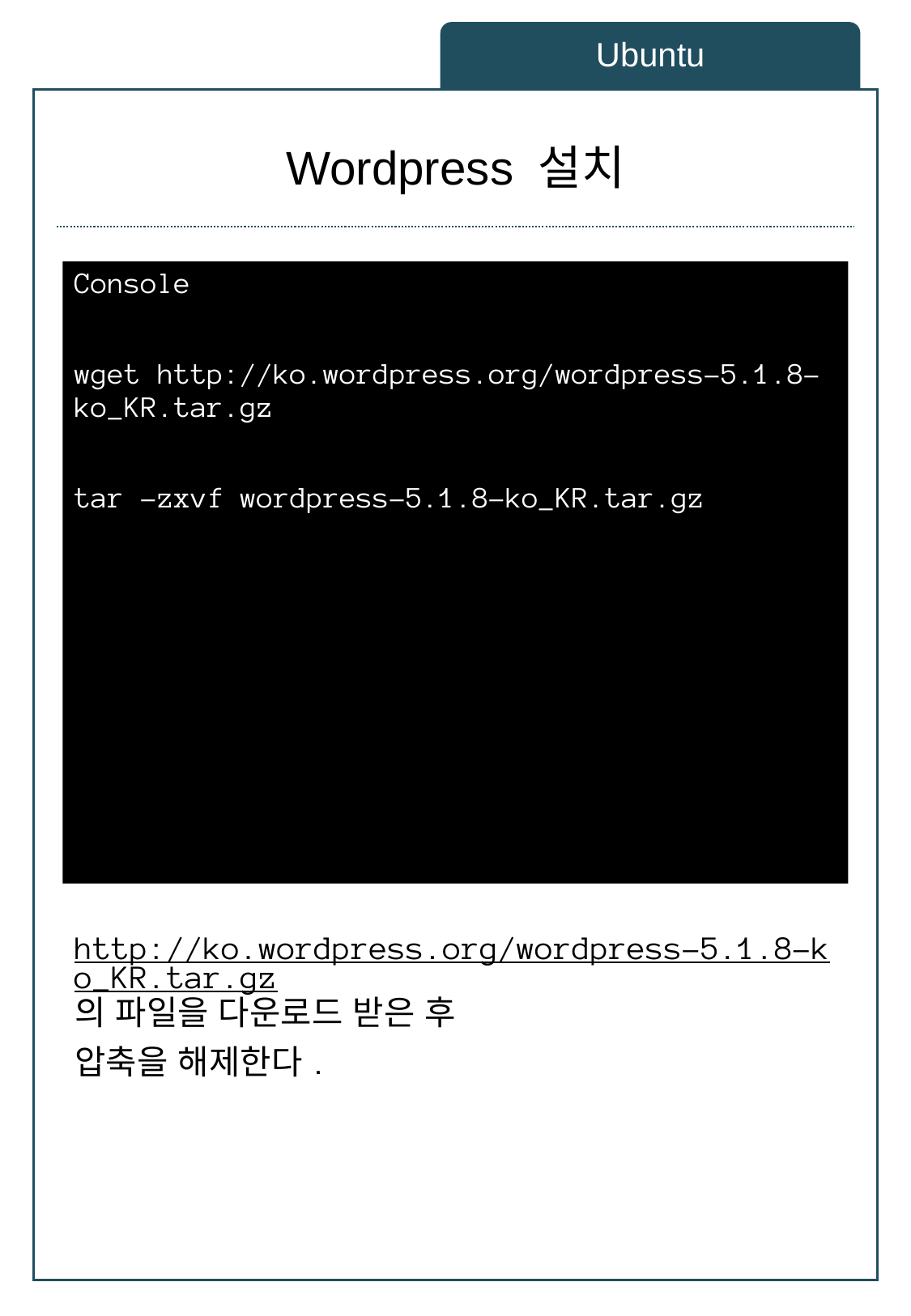

Ubuntu

# Wordpress 설치
Console

wget http://ko.wordpress.org/wordpress-5.1.8-ko_KR.tar.gz

tar -zxvf wordpress-5.1.8-ko_KR.tar.gz
http://ko.wordpress.org/wordpress-5.1.8-ko_KR.tar.gz의 파일을 다운로드 받은 후
압축을 해제한다.